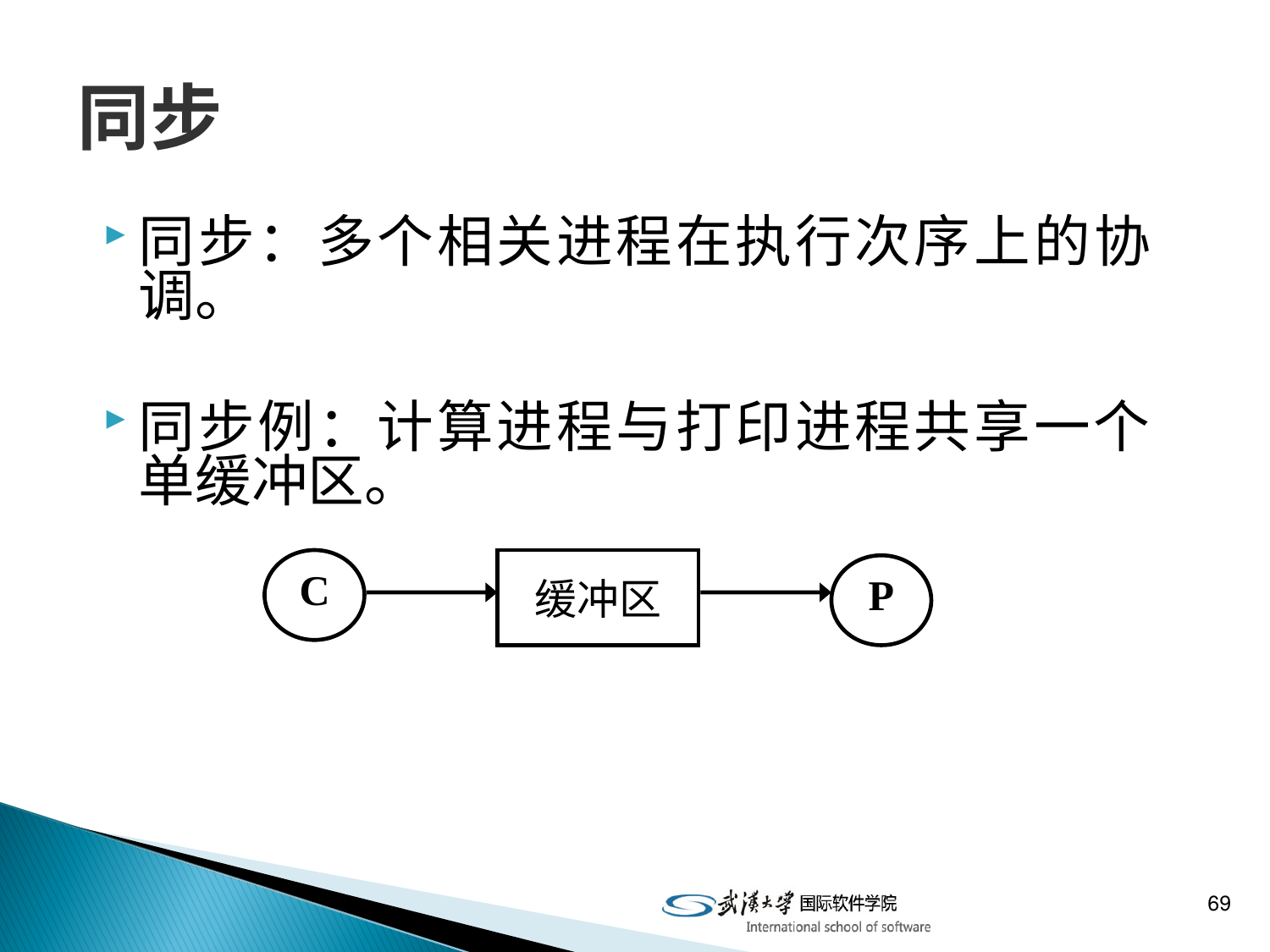

# 同步
同步：多个相关进程在执行次序上的协调。

同步例：计算进程与打印进程共享一个单缓冲区。
C
缓冲区
P